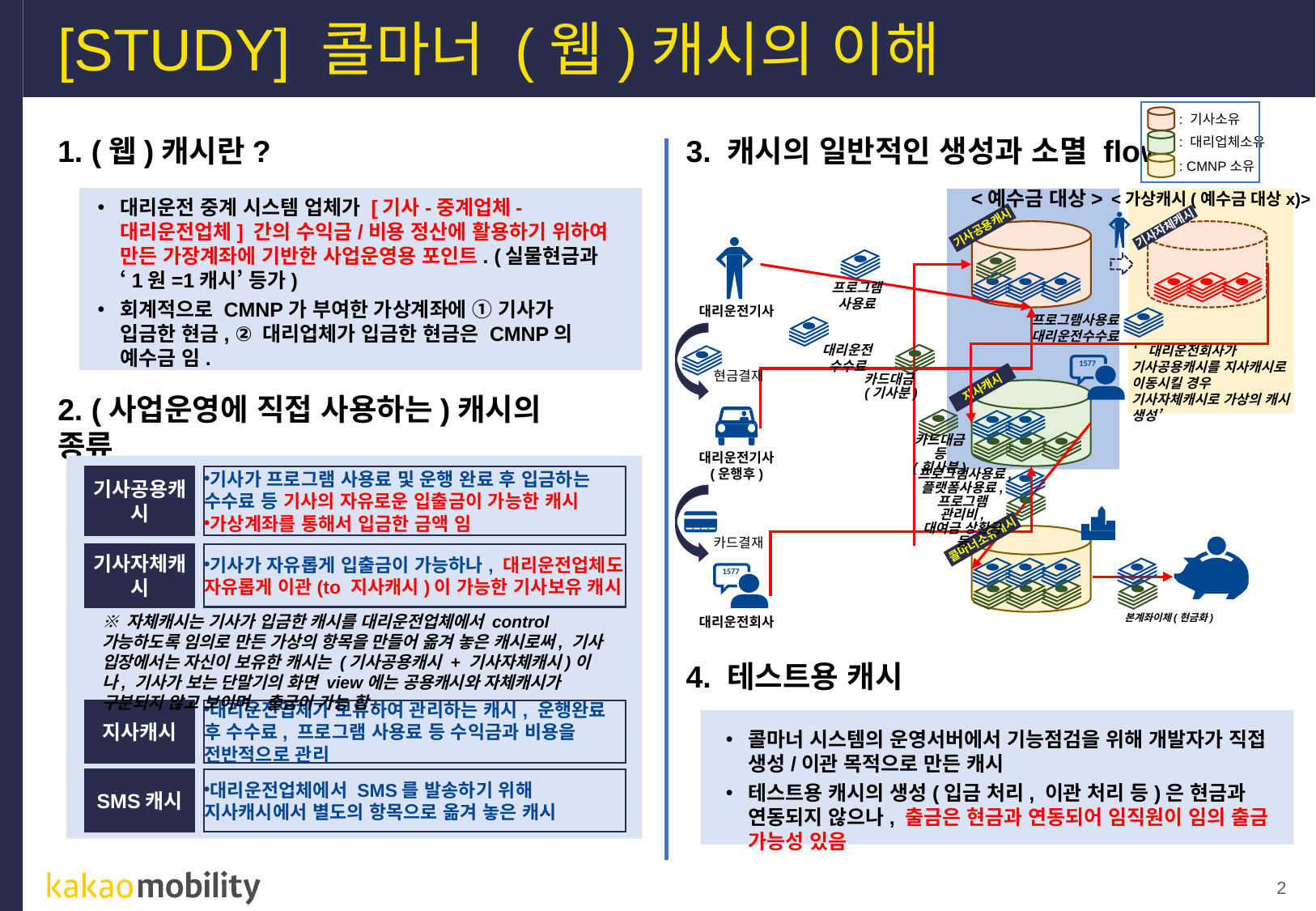

# [STUDY] 콜마너 (웹)캐시의 이해

: 기사소유

1. (웹)캐시란?
3. 캐시의 일반적인 생성과 소멸 flow
: 대리업체소유

: CMNP소유

<예수금 대상>
<가상캐시(예수금 대상x)>

대리운전 중계 시스템 업체가 [기사-중계업체-대리운전업체] 간의 수익금/비용 정산에 활용하기 위하여 만든 가장계좌에 기반한 사업운영용 포인트. (실물현금과 ‘1원=1캐시’ 등가)
회계적으로 CMNP가 부여한 가상계좌에 ① 기사가 입금한 현금, ② 대리업체가 입금한 현금은 CMNP의 예수금 임.

기사공용캐시

기사자체캐시

프로그램 사용료
대리운전기사
프로그램사용료
대리운전수수료

대리운전 수수료
‘대리운전회사가 기사공용캐시를 지사캐시로 이동시킬 경우 기사자체캐시로 가상의 캐시 생성’

1577

현금결재
카드대금
(기사분)
지사캐시

2. (사업운영에 직접 사용하는)캐시의 종류

카드대금 등
(회사분)

대리운전기사
(운행후)

프로그램사용료,
플랫폼사용료, 프로그램 관리비,
대여금 상환금 등
기사공용캐시
기사가 프로그램 사용료 및 운행 완료 후 입금하는 수수료 등 기사의 자유로운 입출금이 가능한 캐시
가상계좌를 통해서 입금한 금액 임

카드결재
콜마너소유캐시

기사자체캐시
기사가 자유롭게 입출금이 가능하나, 대리운전업체도 자유롭게 이관(to 지사캐시)이 가능한 기사보유 캐시

1577

※ 자체캐시는 기사가 입금한 캐시를 대리운전업체에서 control 가능하도록 임의로 만든 가상의 항목을 만들어 옮겨 놓은 캐시로써, 기사 입장에서는 자신이 보유한 캐시는 (기사공용캐시 + 기사자체캐시)이나, 기사가 보는 단말기의 화면 view에는 공용캐시와 자체캐시가 구분되지 않고 보이며, 출금이 가능 함.
본계좌이체(현금화)
대리운전회사
4. 테스트용 캐시
지사캐시
대리운전업체가 보유하여 관리하는 캐시, 운행완료 후 수수료, 프로그램 사용료 등 수익금과 비용을 전반적으로 관리

콜마너 시스템의 운영서버에서 기능점검을 위해 개발자가 직접 생성/이관 목적으로 만든 캐시
테스트용 캐시의 생성(입금 처리, 이관 처리 등)은 현금과 연동되지 않으나, 출금은 현금과 연동되어 임직원이 임의 출금 가능성 있음
SMS캐시
대리운전업체에서 SMS를 발송하기 위해 지사캐시에서 별도의 항목으로 옮겨 놓은 캐시